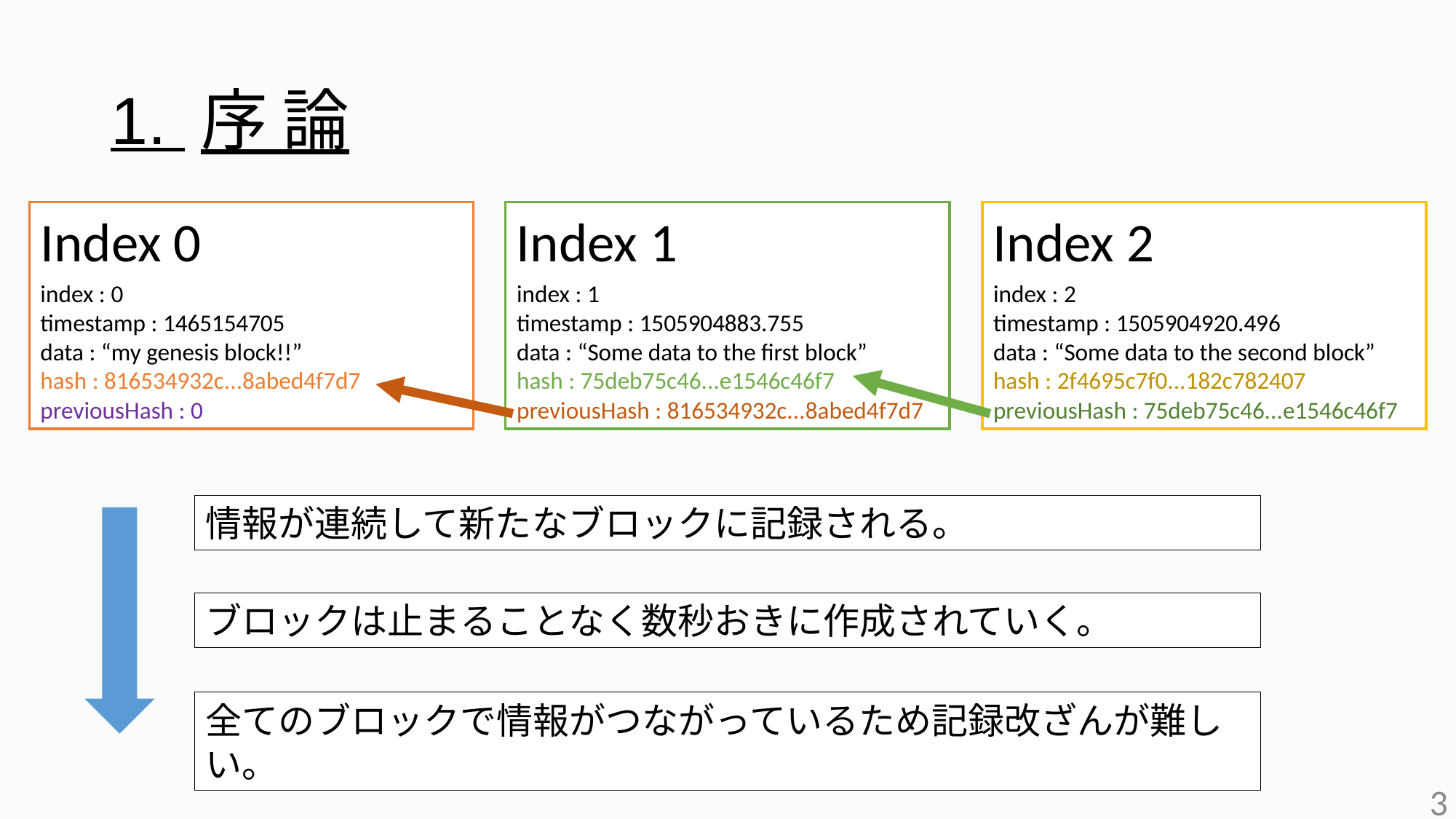

# 1. 序 論
Index 0
index : 0
timestamp : 1465154705
data : “my genesis block!!”
hash : 816534932c...8abed4f7d7
previousHash : 0
Index 1
index : 1
timestamp : 1505904883.755
data : “Some data to the first block”
hash : 75deb75c46...e1546c46f7
previousHash : 816534932c...8abed4f7d7
index : 2
timestamp : 1505904920.496
data : “Some data to the second block”
hash : 2f4695c7f0...182c782407
previousHash : 75deb75c46...e1546c46f7
Index 2
情報が連続して新たなブロックに記録される。

ブロックは止まることなく数秒おきに作成されていく。
全てのブロックで情報がつながっているため記録改ざんが難しい。
3